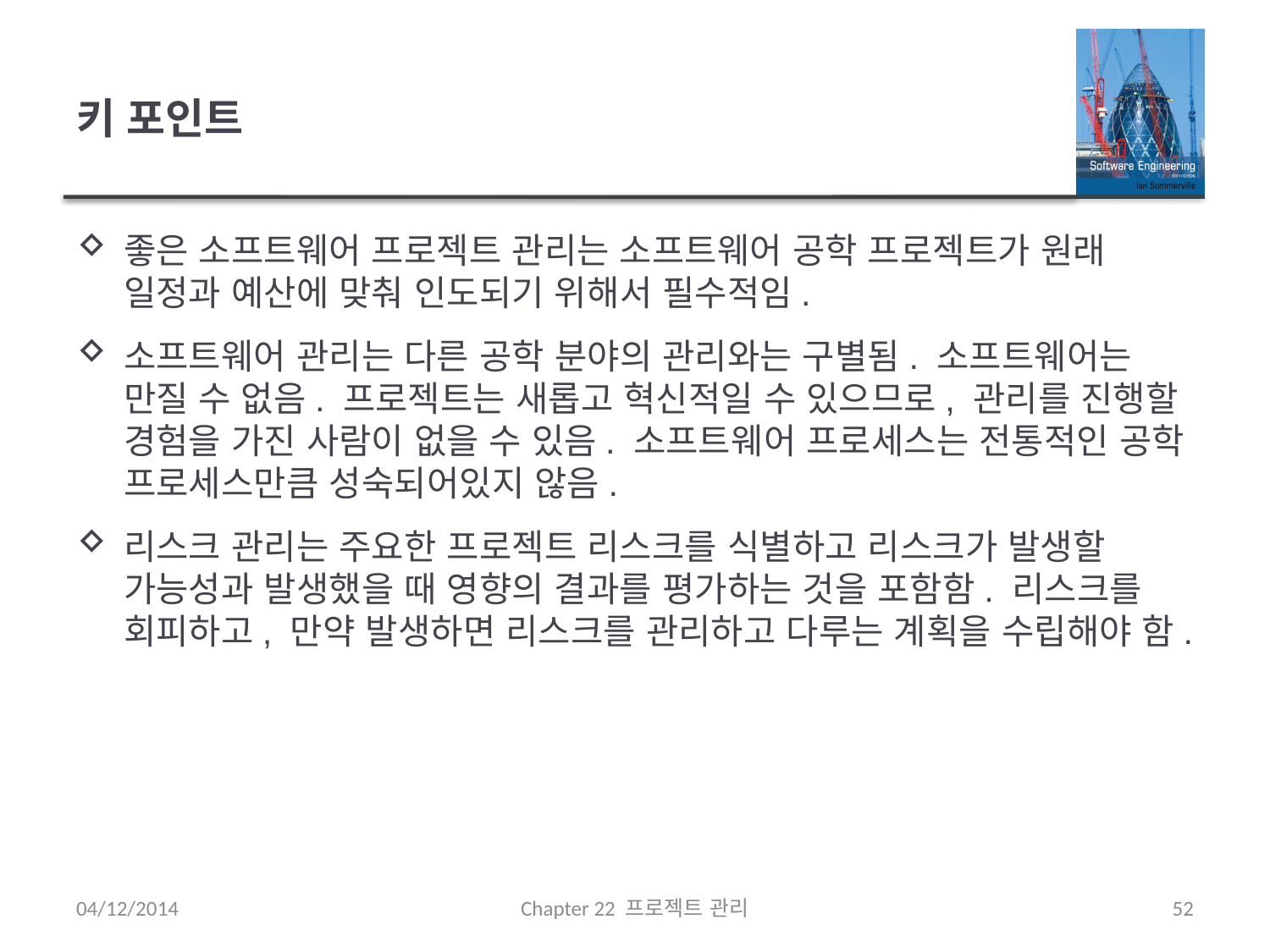

# 키 포인트
좋은 소프트웨어 프로젝트 관리는 소프트웨어 공학 프로젝트가 원래 일정과 예산에 맞춰 인도되기 위해서 필수적임.
소프트웨어 관리는 다른 공학 분야의 관리와는 구별됨. 소프트웨어는 만질 수 없음. 프로젝트는 새롭고 혁신적일 수 있으므로, 관리를 진행할 경험을 가진 사람이 없을 수 있음. 소프트웨어 프로세스는 전통적인 공학 프로세스만큼 성숙되어있지 않음.
리스크 관리는 주요한 프로젝트 리스크를 식별하고 리스크가 발생할 가능성과 발생했을 때 영향의 결과를 평가하는 것을 포함함. 리스크를 회피하고, 만약 발생하면 리스크를 관리하고 다루는 계획을 수립해야 함.

04/12/2014
Chapter 22 프로젝트 관리
52